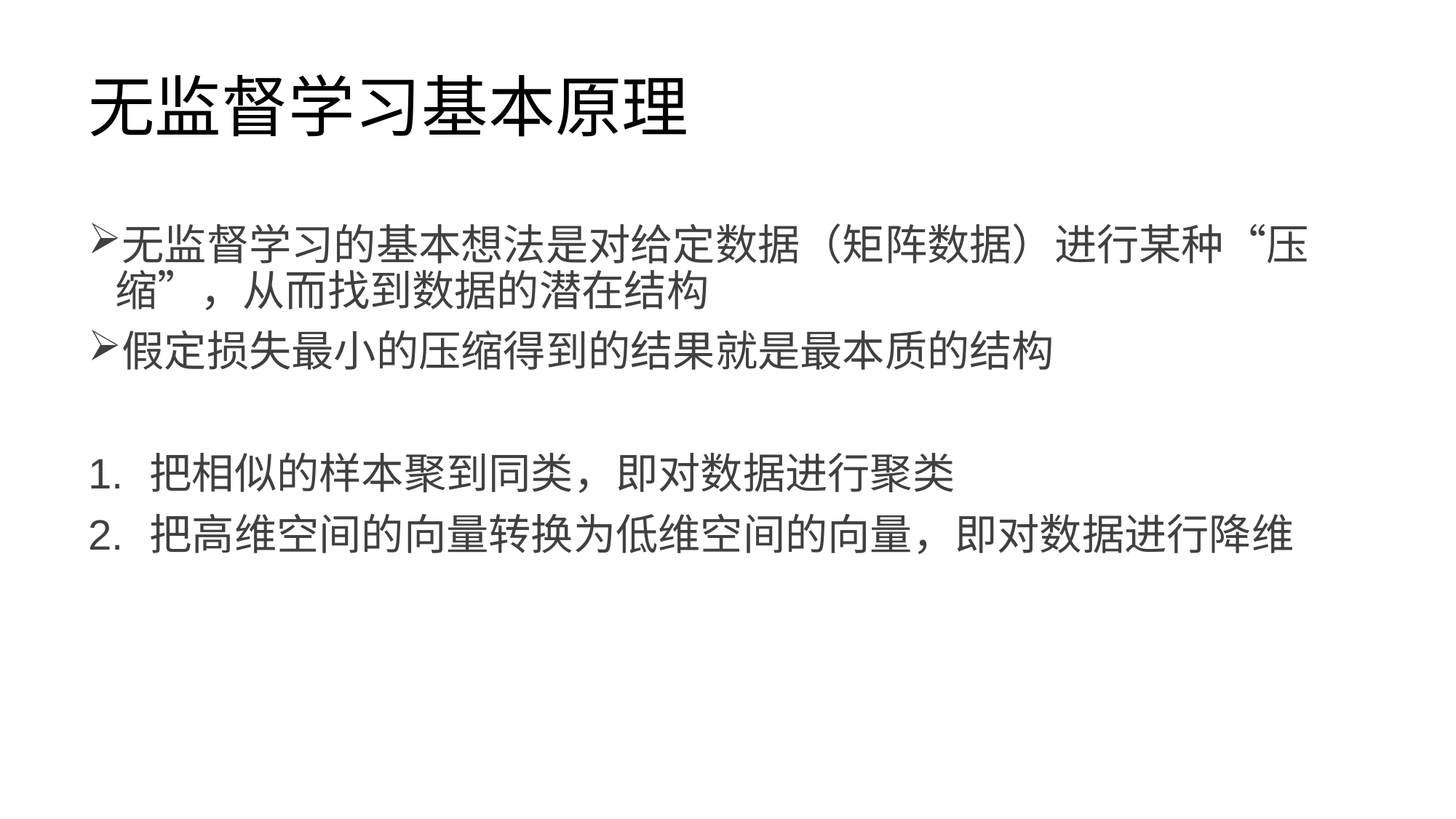

# 无监督学习基本原理
无监督学习的基本想法是对给定数据（矩阵数据）进行某种“压缩”，从而找到数据的潜在结构
假定损失最小的压缩得到的结果就是最本质的结构

把相似的样本聚到同类，即对数据进行聚类
把高维空间的向量转换为低维空间的向量，即对数据进行降维